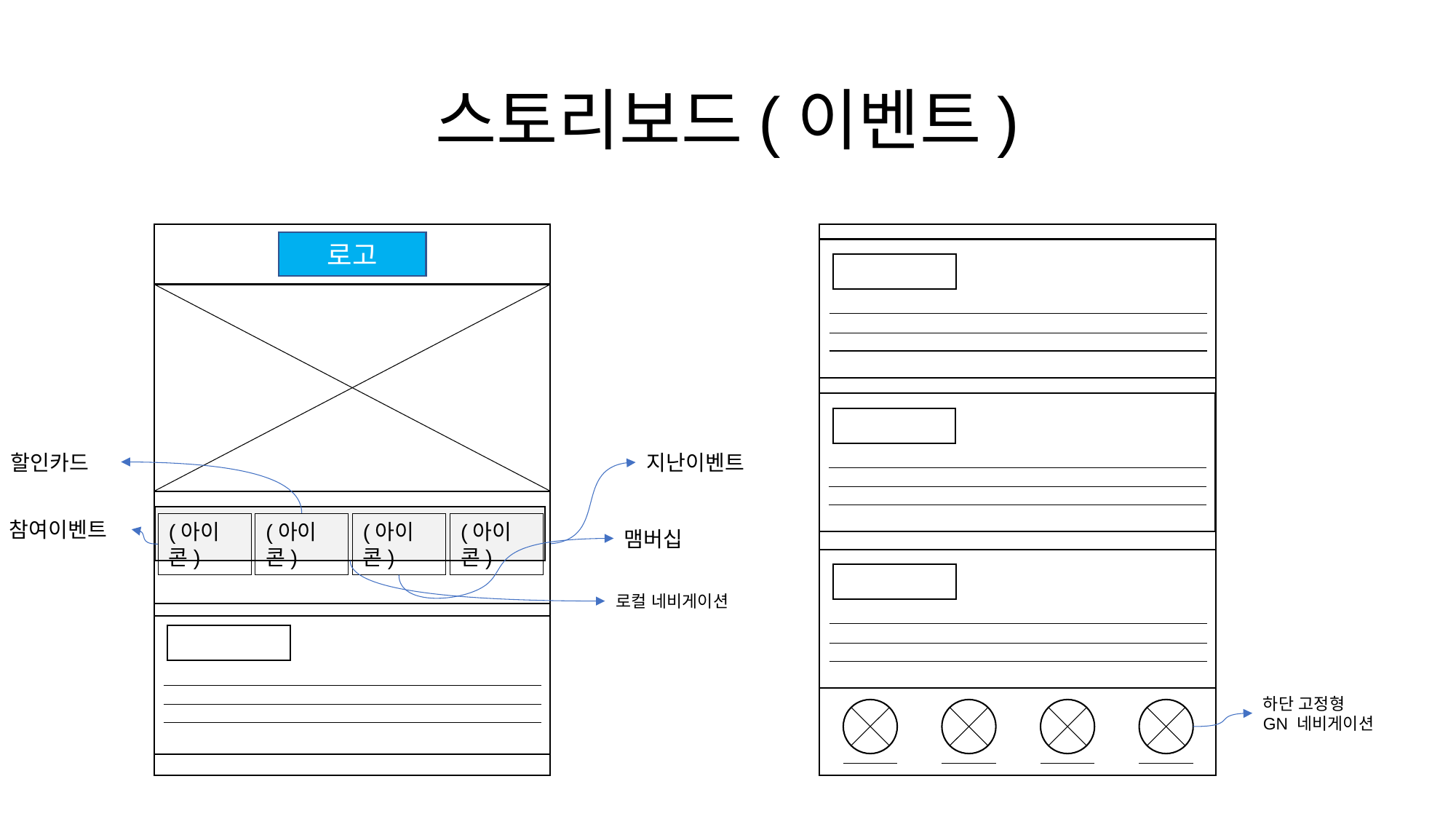

# 스토리보드(이벤트)

로고

(아이콘)
(아이콘)
(아이콘)
(아이콘)

할인카드
지난이벤트
참여이벤트
맴버십
로컬 네비게이션
하단 고정형
GN 네비게이션